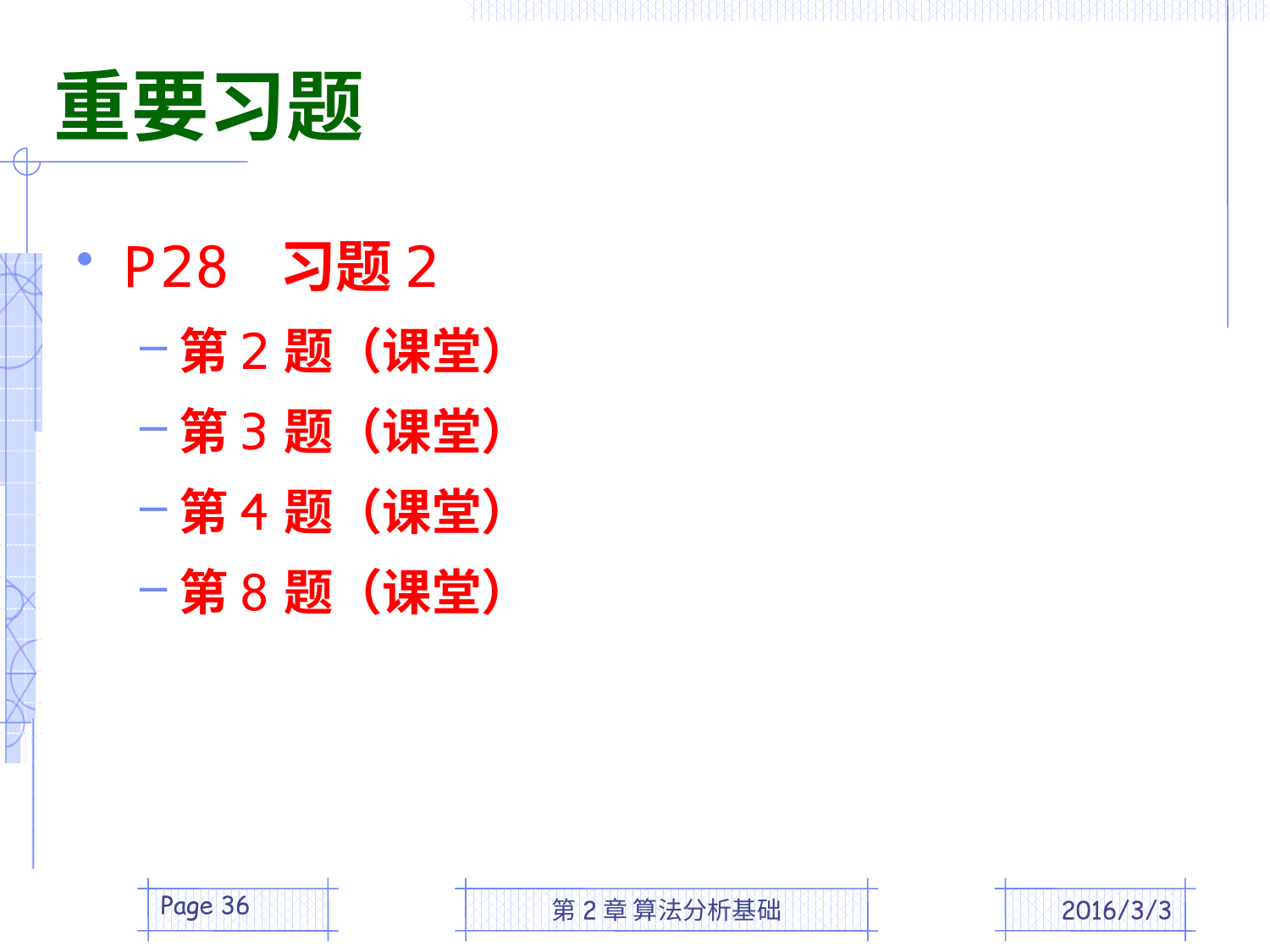

重要习题
P28  习题2
第2题（课堂）
第3题（课堂）
第4题（课堂）
第8题（课堂）
Page 36
第2章 算法分析基础
2016/3/3